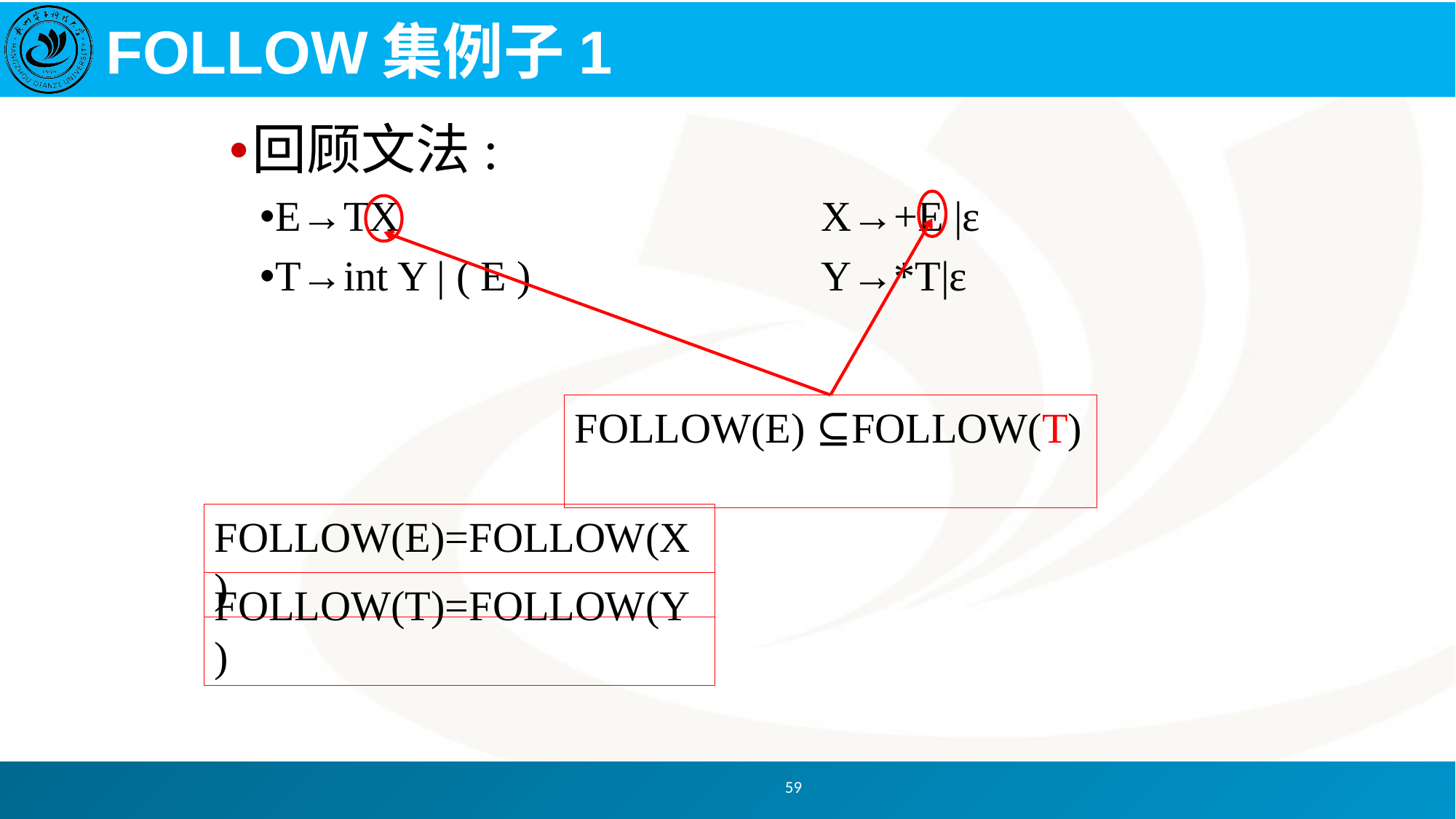

# FOLLOW集例子1
回顾文法:
E→TX				X→+E |ε
T→int Y | ( E )			Y→*T|ε

FOLLOW(E) ⊆FOLLOW(T)
FOLLOW(E)=FOLLOW(X)
FOLLOW(T)=FOLLOW(Y)
59